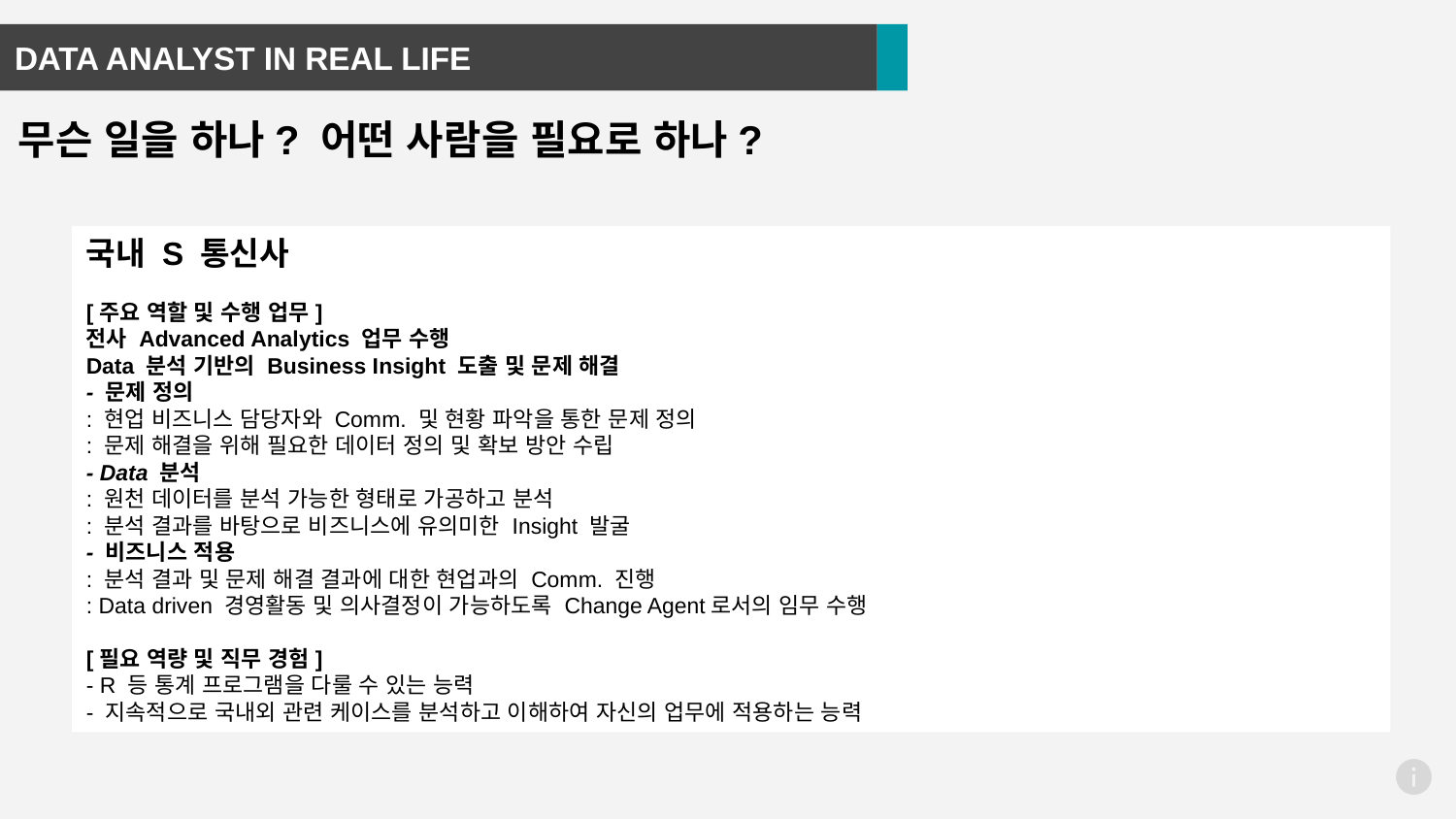

DATA ANALYST IN REAL LIFE

무슨 일을 하나? 어떤 사람을 필요로 하나?
국내 S 통신사

[주요 역할 및 수행 업무]
전사 Advanced Analytics 업무 수행
Data 분석 기반의 Business Insight 도출 및 문제 해결
- 문제 정의
: 현업 비즈니스 담당자와 Comm. 및 현황 파악을 통한 문제 정의
: 문제 해결을 위해 필요한 데이터 정의 및 확보 방안 수립
- Data 분석
: 원천 데이터를 분석 가능한 형태로 가공하고 분석
: 분석 결과를 바탕으로 비즈니스에 유의미한 Insight 발굴
- 비즈니스 적용
: 분석 결과 및 문제 해결 결과에 대한 현업과의 Comm. 진행
: Data driven 경영활동 및 의사결정이 가능하도록 Change Agent로서의 임무 수행

[필요 역량 및 직무 경험]
- R 등 통계 프로그램을 다룰 수 있는 능력
- 지속적으로 국내외 관련 케이스를 분석하고 이해하여 자신의 업무에 적용하는 능력